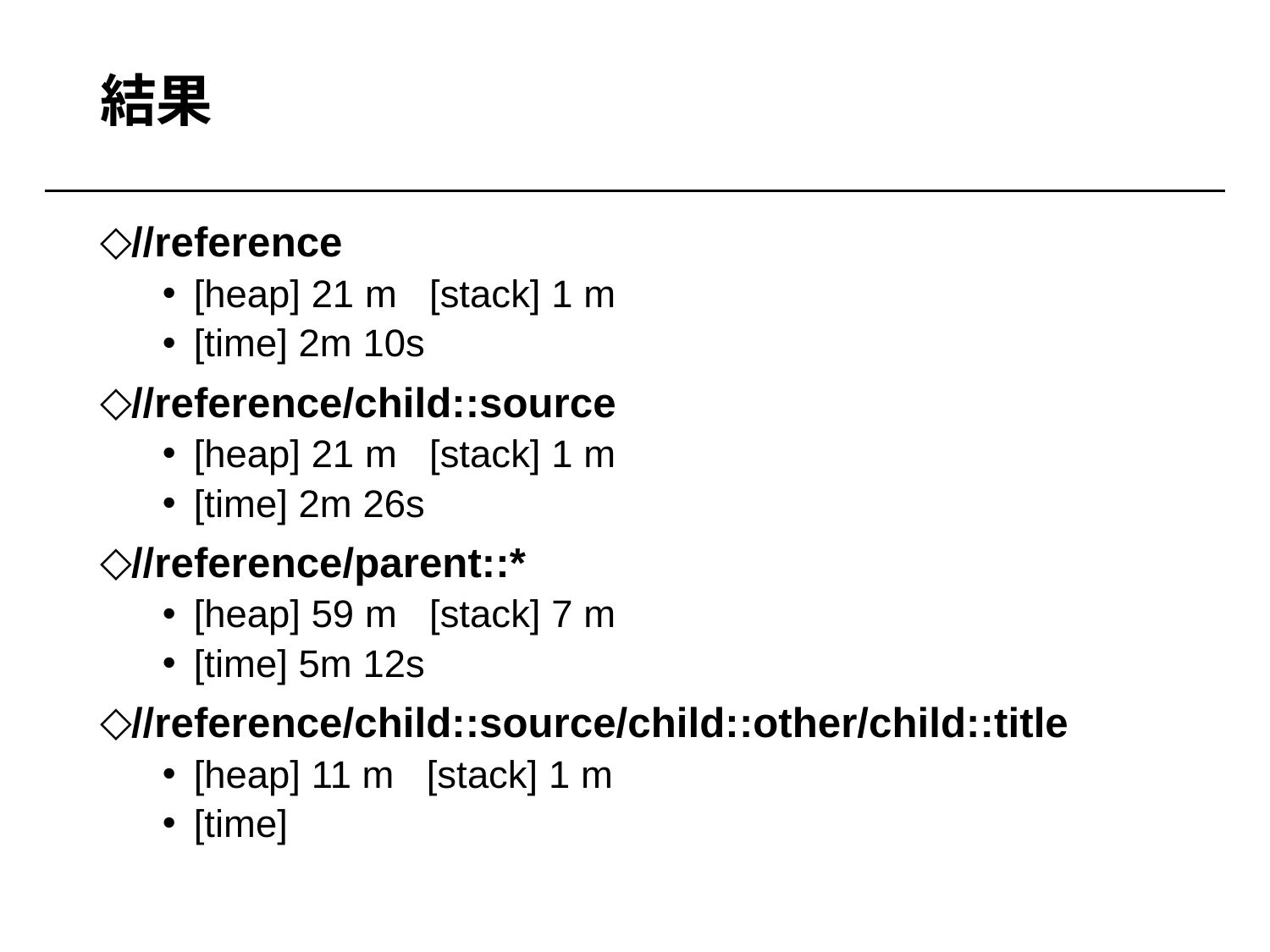

# 結果
//reference
[heap] 21 m   [stack] 1 m
[time] 2m 10s
//reference/child::source
[heap] 21 m   [stack] 1 m
[time] 2m 26s
//reference/parent::*
[heap] 59 m   [stack] 7 m
[time] 5m 12s
//reference/child::source/child::other/child::title
[heap] 11 m   [stack] 1 m
[time]